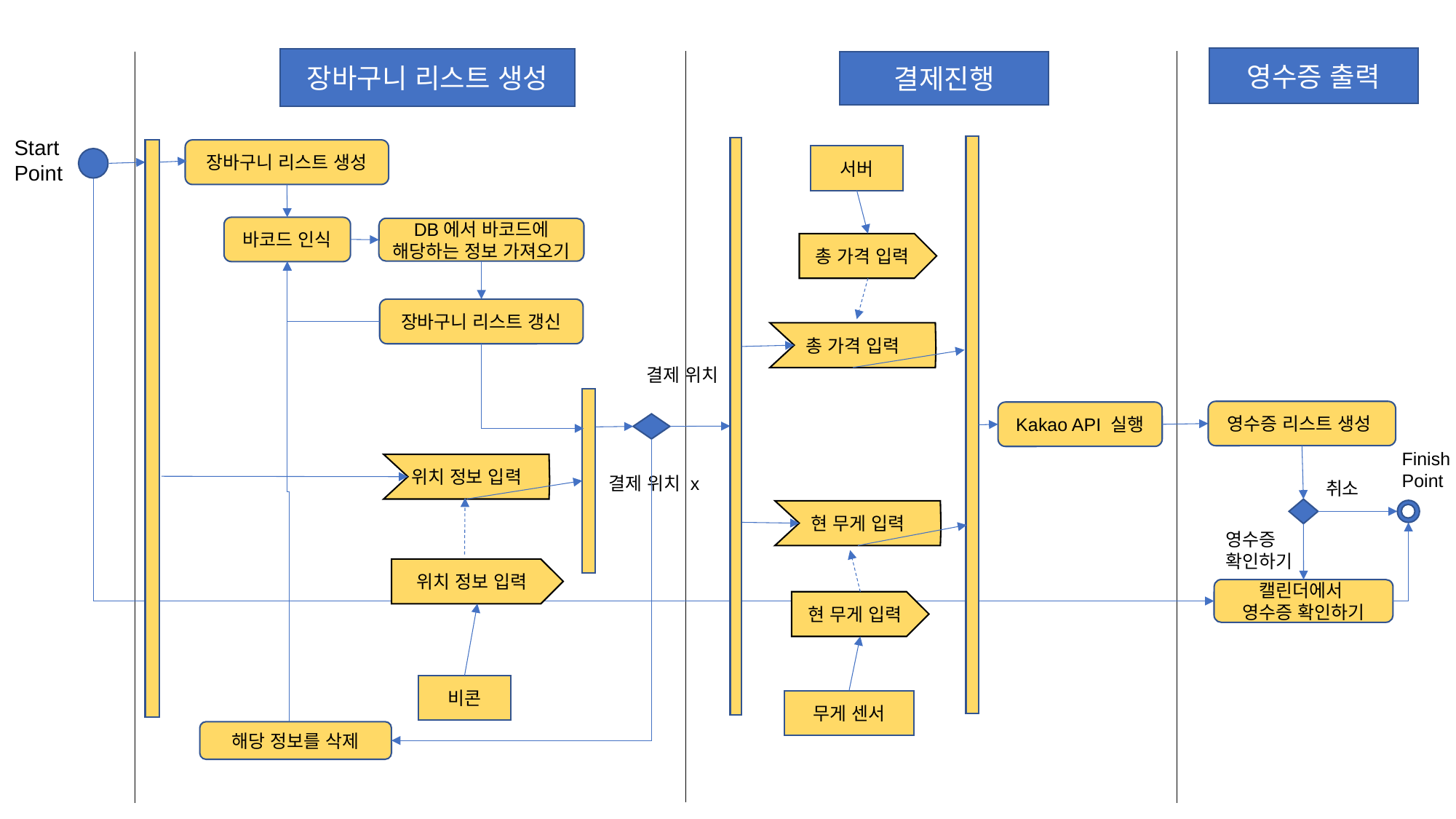

영수증 출력
장바구니 리스트 생성
결제진행
Start
Point

장바구니 리스트 생성
서버

바코드 인식
DB에서 바코드에 해당하는 정보 가져오기
총 가격 입력
장바구니 리스트 갱신
총 가격 입력
결제 위치

영수증 리스트 생성
Kakao API 실행

Finish
Point
위치 정보 입력
위치 정보 입력
비콘
결제 위치 x
취소

현 무게 입력
영수증
확인하기
캘린더에서
영수증 확인하기
현 무게 입력
무게 센서
해당 정보를 삭제